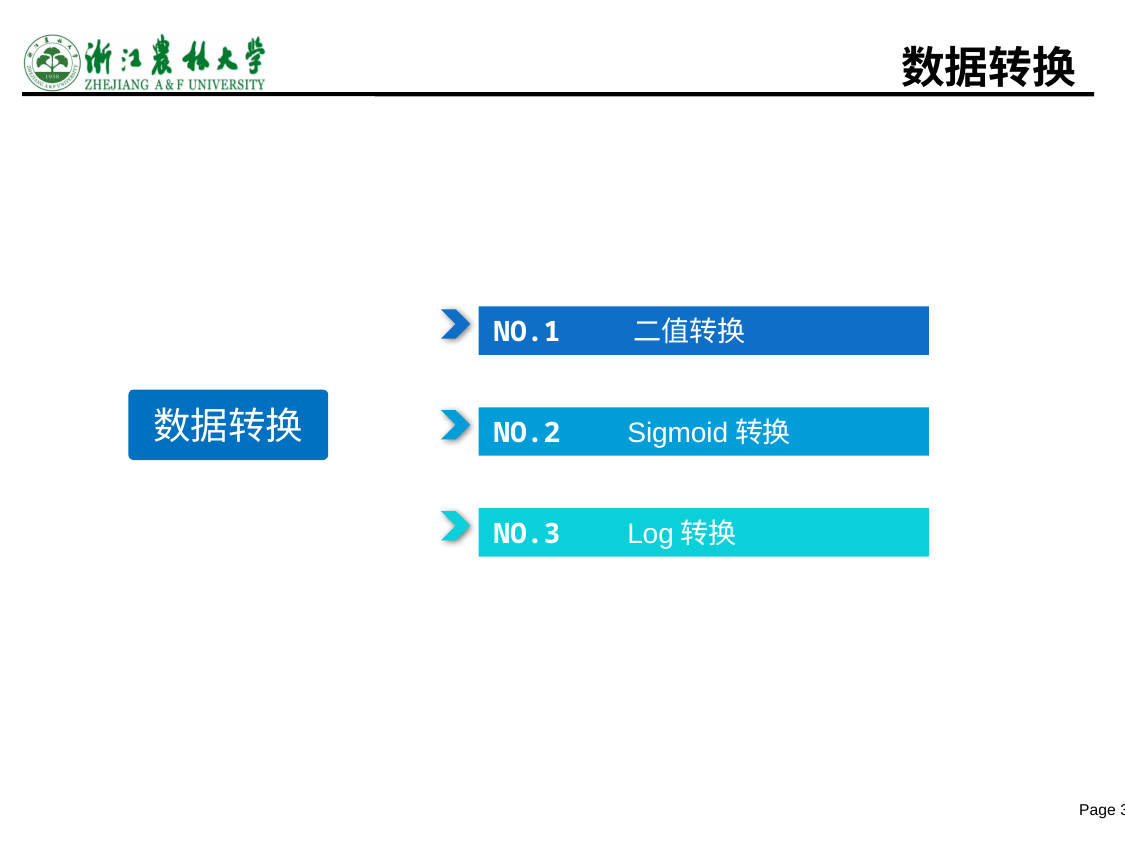

# 数据转换
NO.1    二值转换

数据转换
NO.2    Sigmoid转换

NO.3    Log转换